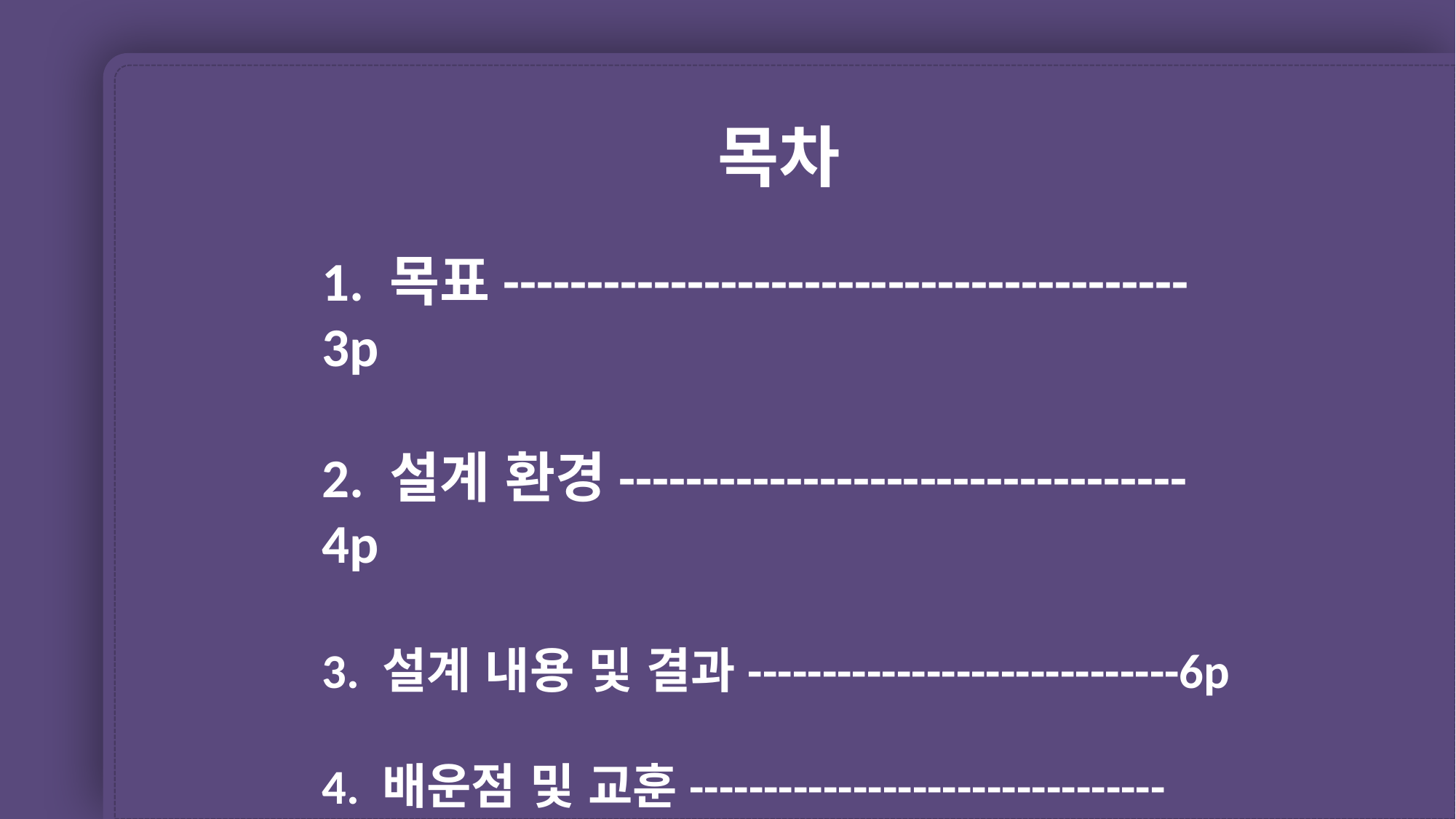

목차

1. 목표-----------------------------------------3p

2. 설계 환경----------------------------------4p

3. 설계 내용 및 결과-----------------------------6p

4. 배운점 및 교훈--------------------------------18p